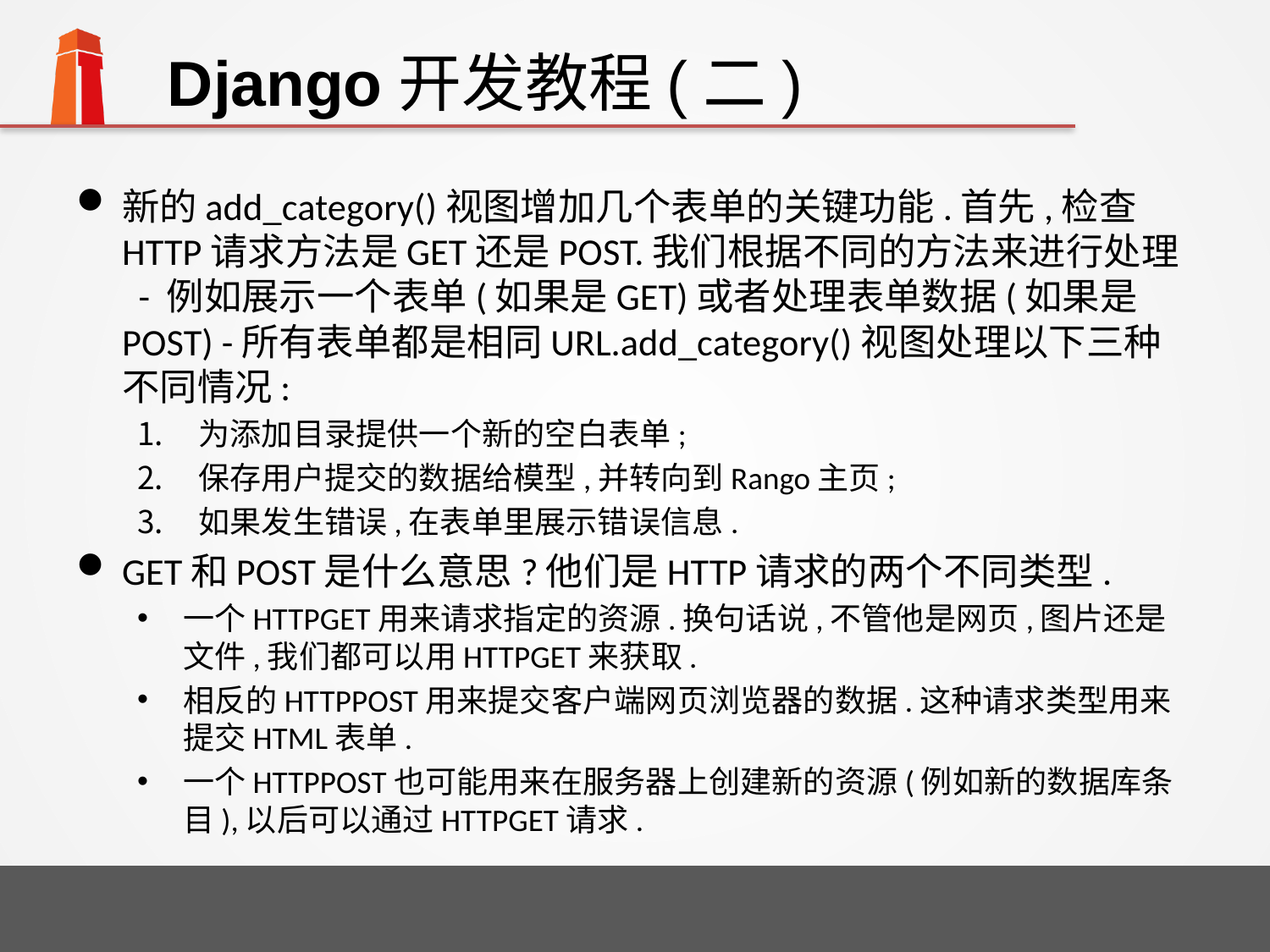

# Django开发教程(二)
新的add_category()视图增加几个表单的关键功能.首先,检查HTTP请求方法是GET还是POST.我们根据不同的方法来进行处理 - 例如展示一个表单(如果是GET)或者处理表单数据(如果是POST) -所有表单都是相同URL.add_category()视图处理以下三种不同情况:
为添加目录提供一个新的空白表单;
保存用户提交的数据给模型,并转向到Rango主页;
如果发生错误,在表单里展示错误信息.
GET和POST是什么意思?他们是HTTP请求的两个不同类型.
一个HTTPGET用来请求指定的资源.换句话说,不管他是网页,图片还是文件,我们都可以用HTTPGET来获取.
相反的HTTPPOST用来提交客户端网页浏览器的数据.这种请求类型用来提交HTML表单.
一个HTTPPOST也可能用来在服务器上创建新的资源(例如新的数据库条目),以后可以通过HTTPGET请求.